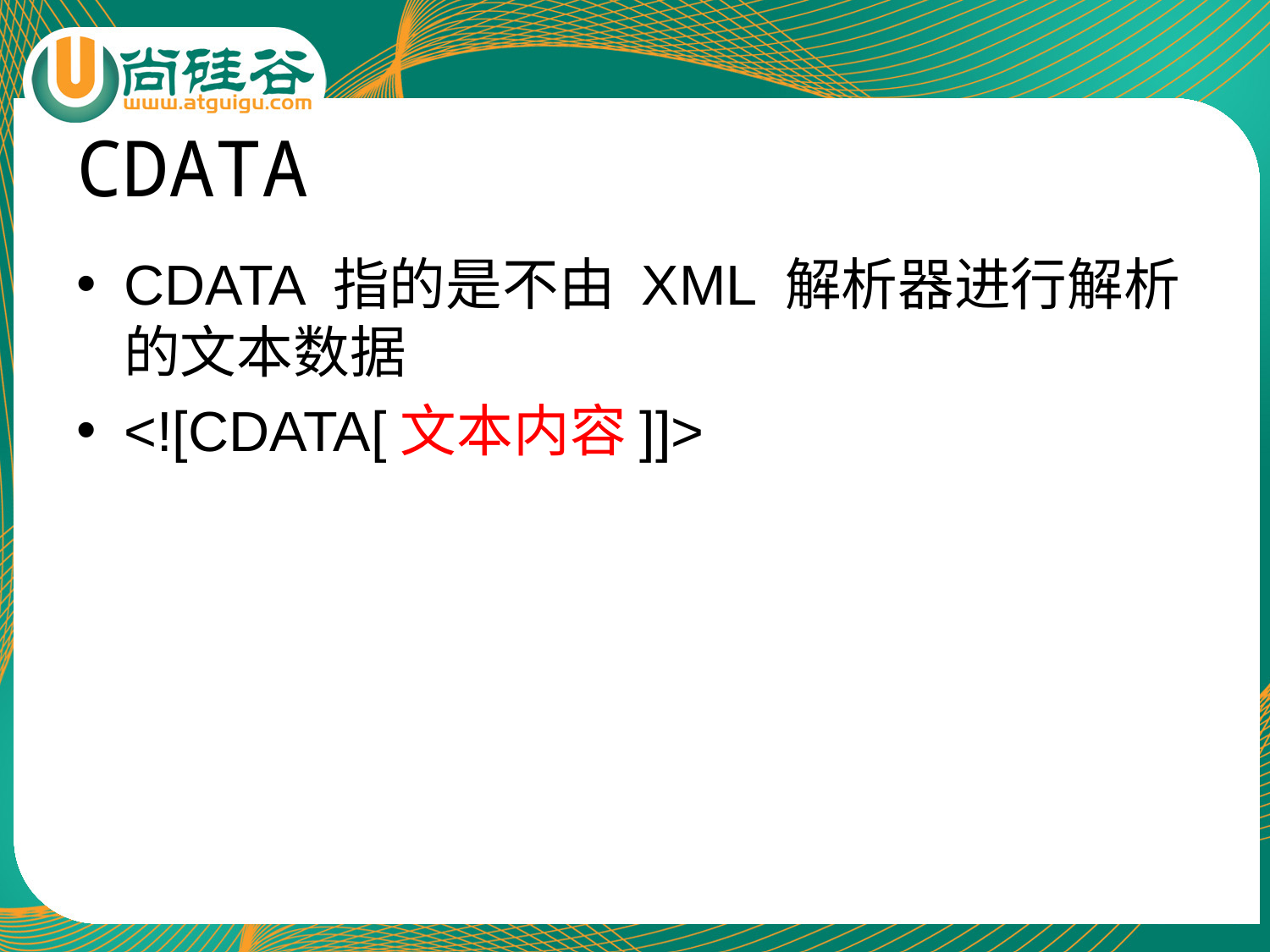

# CDATA
CDATA 指的是不由 XML 解析器进行解析的文本数据
<![CDATA[文本内容]]>